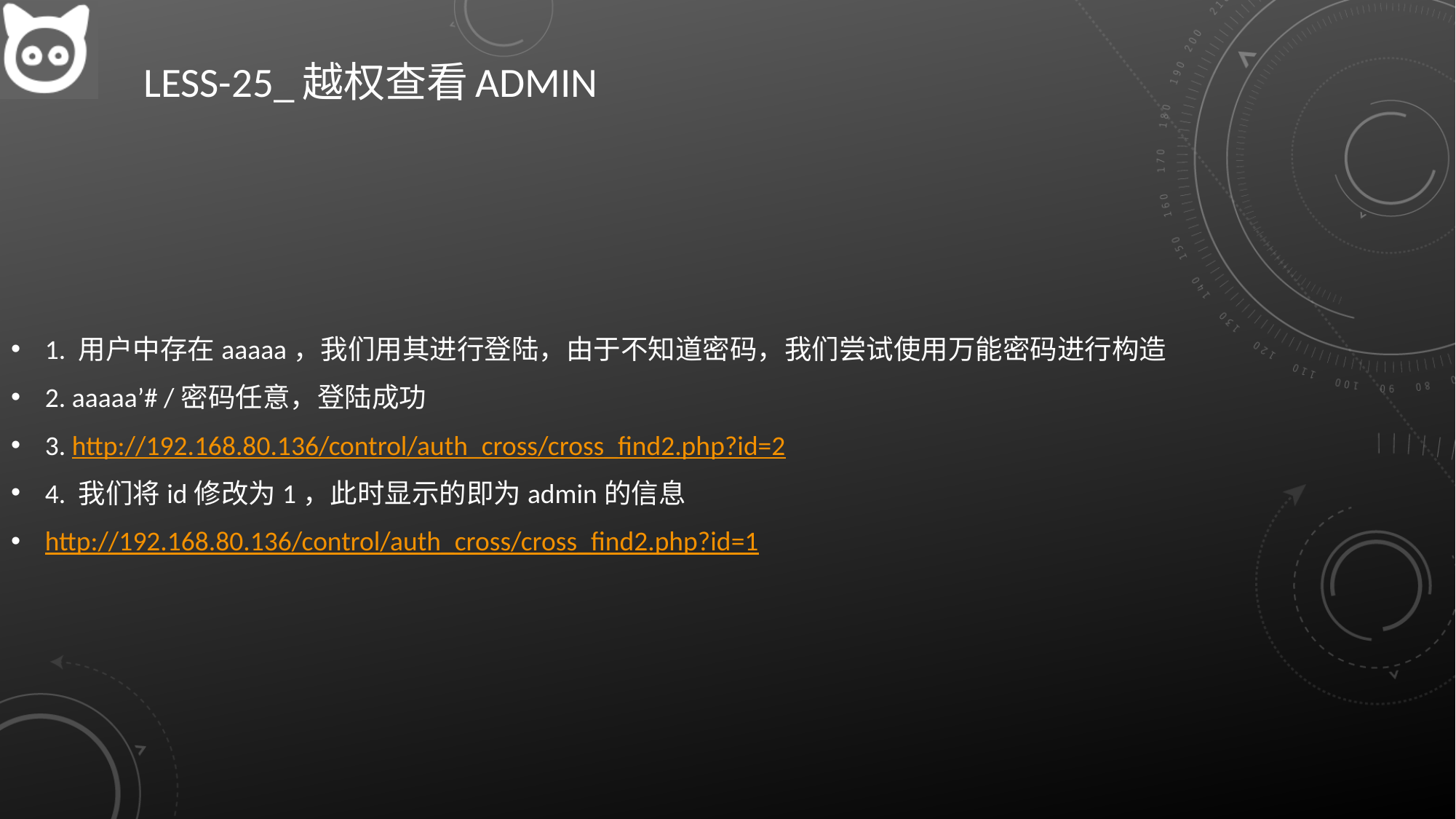

# Less-25_越权查看admin
1. 用户中存在aaaaa，我们用其进行登陆，由于不知道密码，我们尝试使用万能密码进行构造
2. aaaaa’# /密码任意，登陆成功
3. http://192.168.80.136/control/auth_cross/cross_find2.php?id=2
4. 我们将id修改为1，此时显示的即为admin的信息
http://192.168.80.136/control/auth_cross/cross_find2.php?id=1